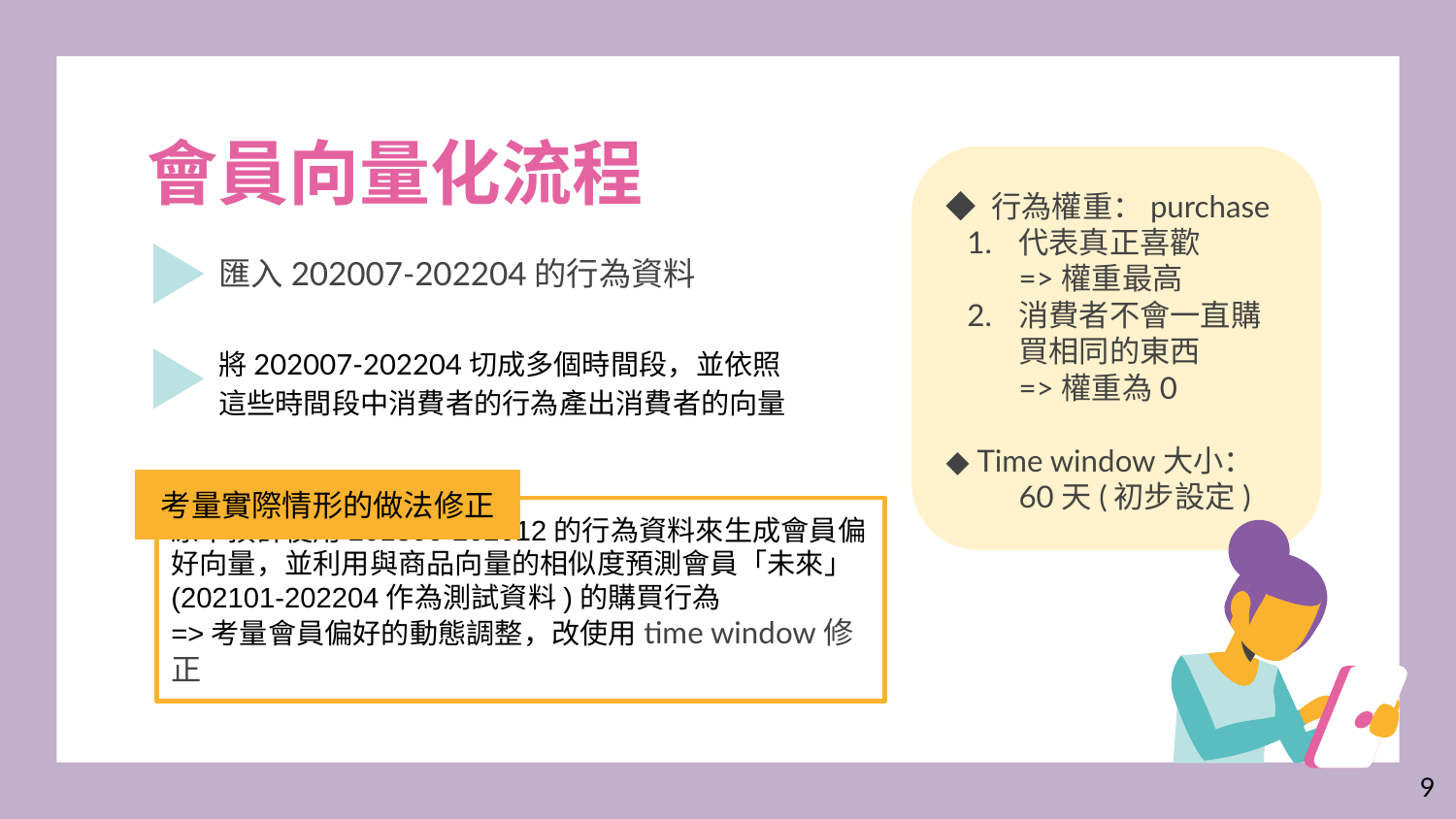

# 會員向量化流程

◆ 行為權重：purchase
代表真正喜歡
=>權重最高
消費者不會一直購買相同的東西
=>權重為0

◆ Time window大小：
60天(初步設定)

匯入202007-202204的行為資料

將202007-202204切成多個時間段，並依照這些時間段中消費者的行為產出消費者的向量

考量實際情形的做法修正
原本預計使用201806-202012的行為資料來生成會員偏好向量，並利用與商品向量的相似度預測會員「未來」(202101-202204作為測試資料)的購買行為
=>考量會員偏好的動態調整，改使用time window修正

9